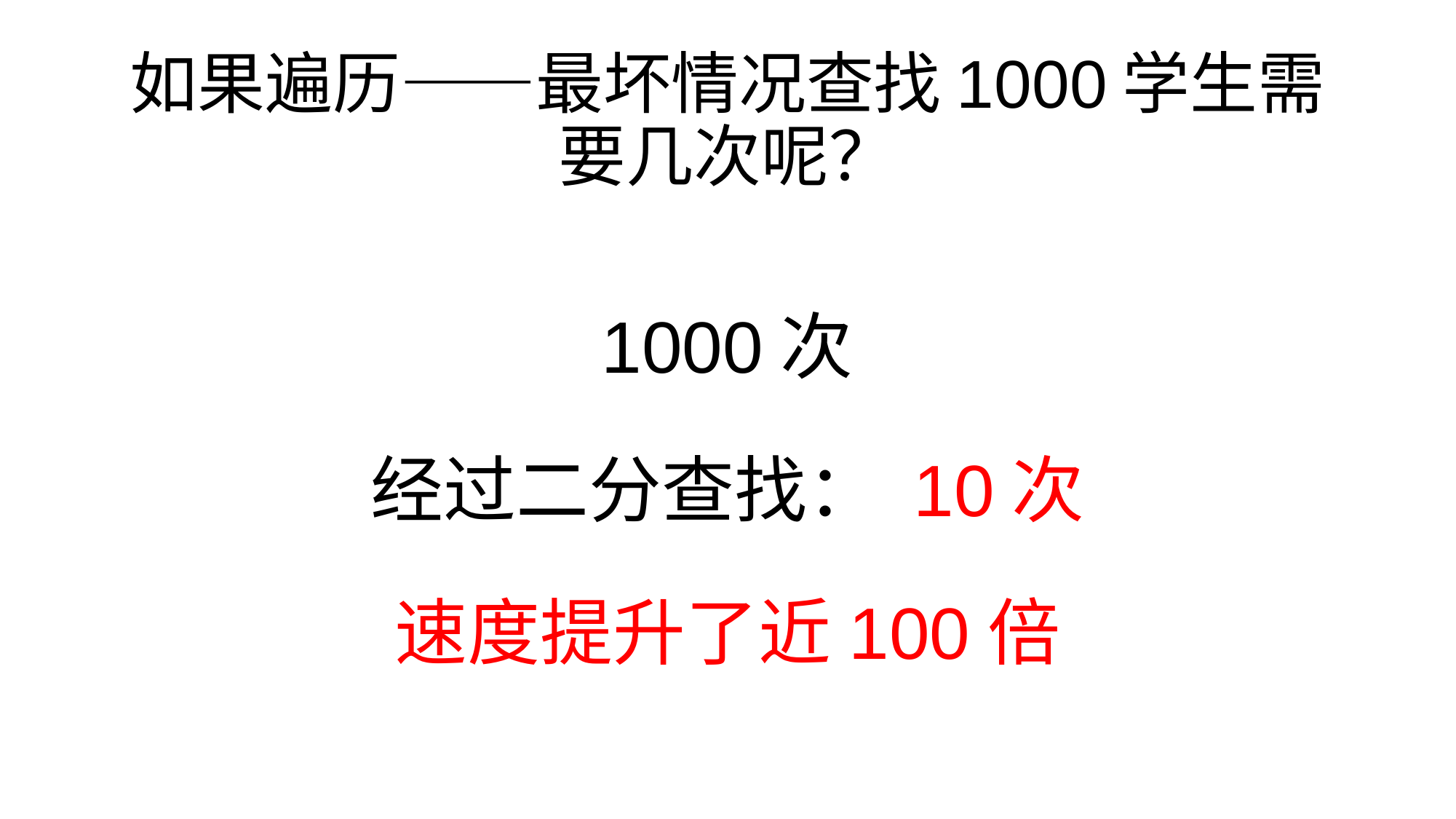

# 如果遍历——最坏情况查找1000学生需要几次呢？
1000次
经过二分查找： 10次
速度提升了近100倍